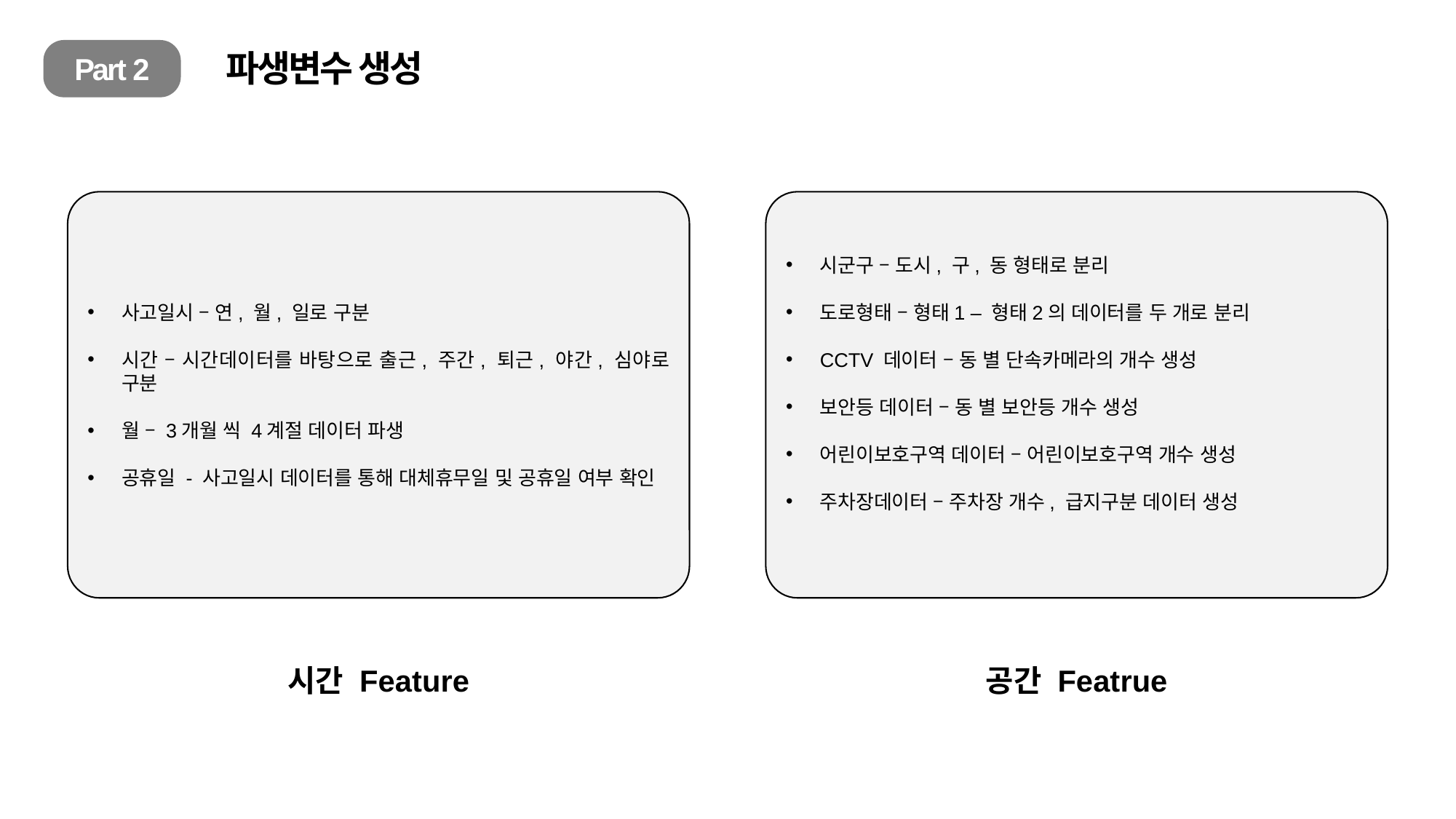

파생변수 생성
Part 2
시군구 – 도시, 구, 동 형태로 분리

도로형태 – 형태1 – 형태2의 데이터를 두 개로 분리

CCTV 데이터 – 동 별 단속카메라의 개수 생성

보안등 데이터 – 동 별 보안등 개수 생성

어린이보호구역 데이터 – 어린이보호구역 개수 생성

주차장데이터 – 주차장 개수, 급지구분 데이터 생성

사고일시 – 연, 월, 일로 구분

시간 – 시간데이터를 바탕으로 출근, 주간, 퇴근, 야간, 심야로 구분

월 – 3개월 씩 4계절 데이터 파생

공휴일 - 사고일시 데이터를 통해 대체휴무일 및 공휴일 여부 확인
시간 Feature
공간 Featrue